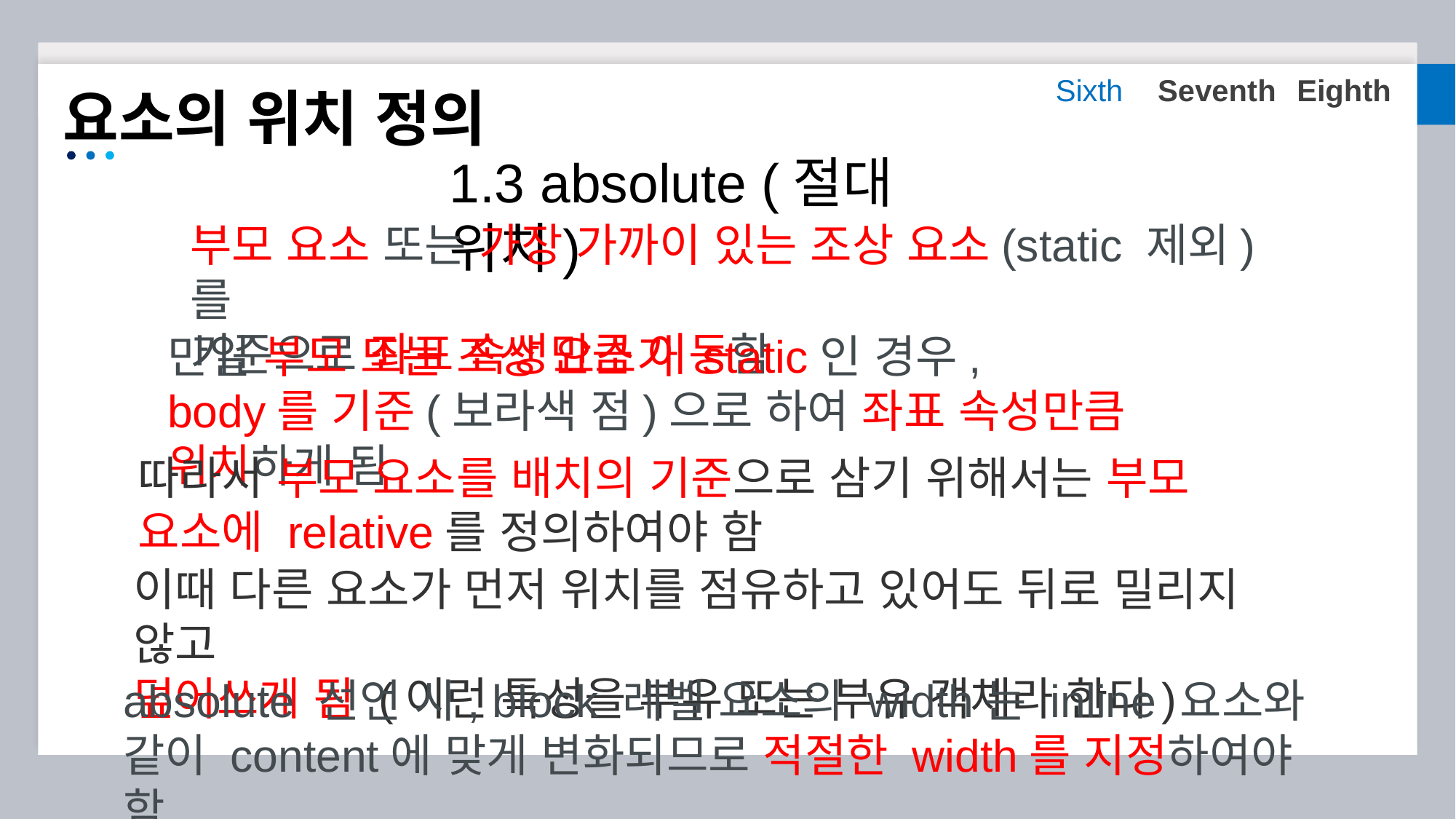

Sixth
Seventh
Eighth
요소의 위치 정의
1.3 absolute (절대 위치)

부모 요소 또는 가장 가까이 있는 조상 요소(static 제외)를
기준으로 좌표 속성만큼 이동함
만일 부모 또는 조상 요소가 static인 경우,
body를 기준(보라색 점)으로 하여 좌표 속성만큼 위치하게 됨
따라서 부모 요소를 배치의 기준으로 삼기 위해서는 부모 요소에 relative를 정의하여야 함
이때 다른 요소가 먼저 위치를 점유하고 있어도 뒤로 밀리지 않고
덮어쓰게 됨 (이런 특성을 부유 또는 부유 객체라 한다)
absolute 선언 시, block 레벨 요소의 width는 inline 요소와 같이 content에 맞게 변화되므로 적절한 width를 지정하여야 함